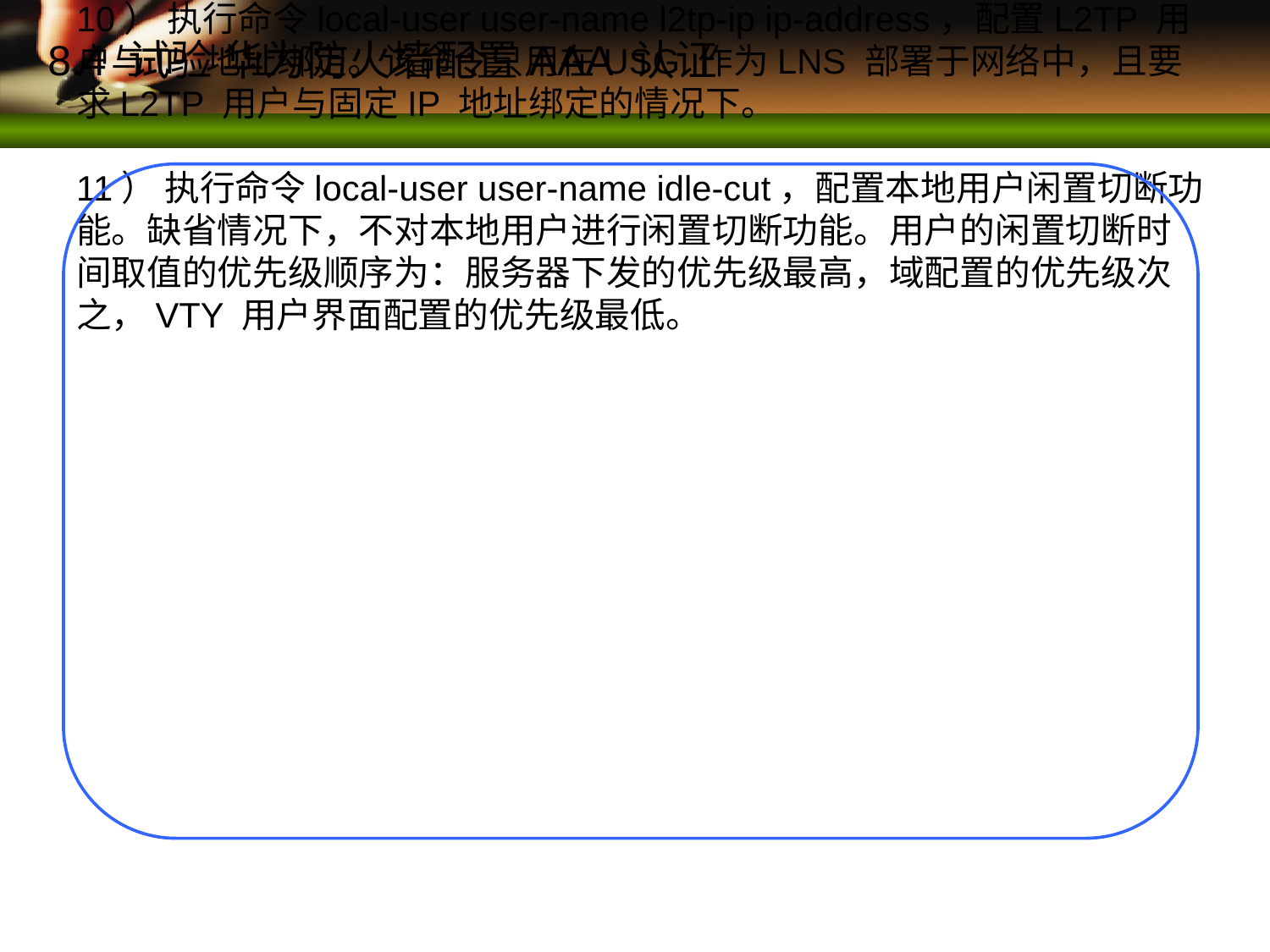

9） 执行命令local-user user-name access-limit access-limit-number，配置本地用户的接入数目限制。缺省情况下，不限制用户的连接数目。一个用户账号可以有多个接入。通常情况下，对于某些PPP 方式，建议设置一个账号只允许一个接入。

10） 执行命令local-user user-name l2tp-ip ip-address，配置L2TP 用户与IP 地址绑定。该命令只用在USG 作为LNS 部署于网络中，且要求L2TP 用户与固定IP 地址绑定的情况下。

11） 执行命令local-user user-name idle-cut，配置本地用户闲置切断功能。缺省情况下，不对本地用户进行闲置切断功能。用户的闲置切断时间取值的优先级顺序为：服务器下发的优先级最高，域配置的优先级次之，VTY 用户界面配置的优先级最低。
8.4 试验 华为防火墙配置AAA 认证